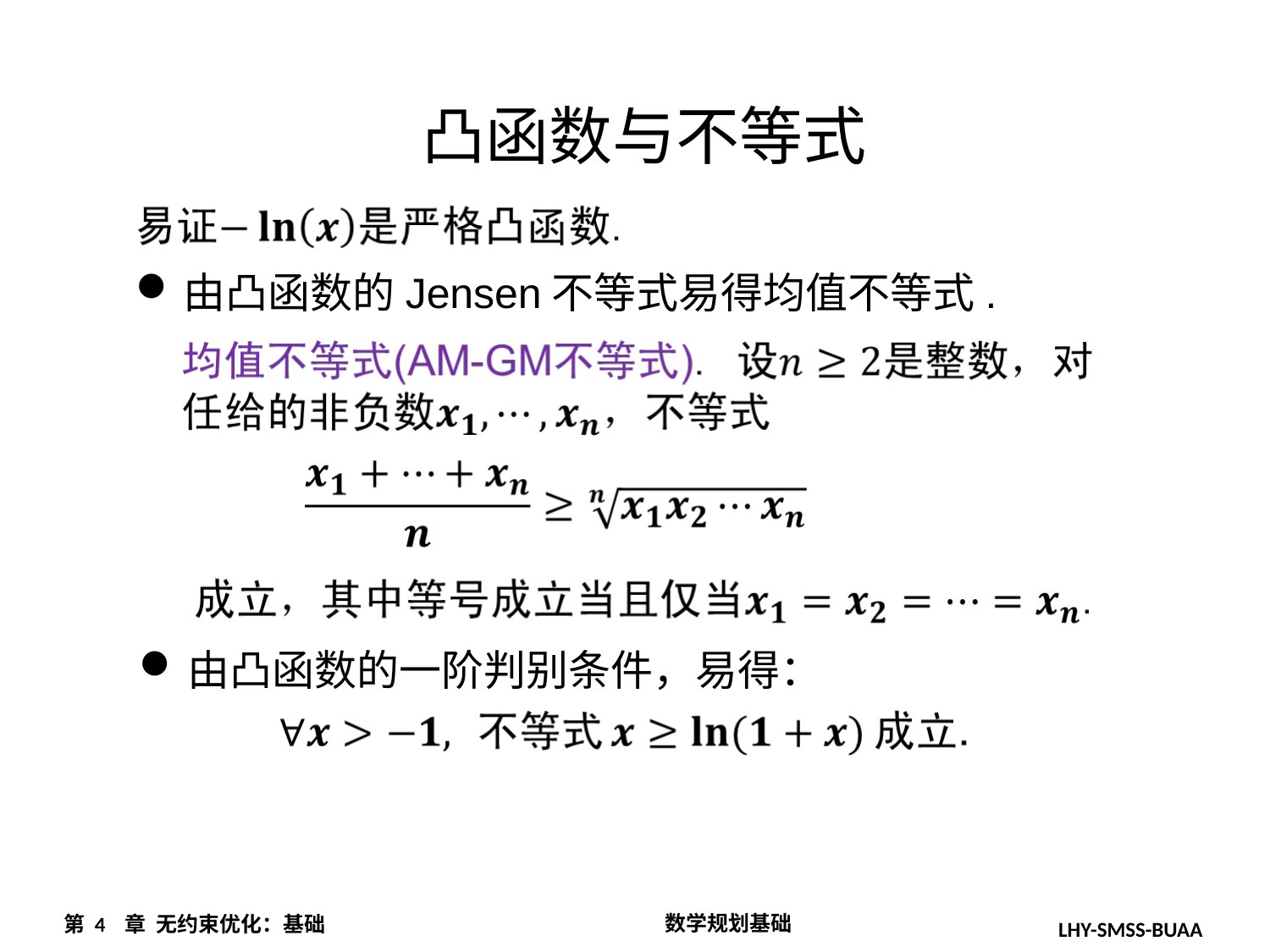

凸函数与不等式

由凸函数的Jensen不等式易得均值不等式.

由凸函数的一阶判别条件，易得：